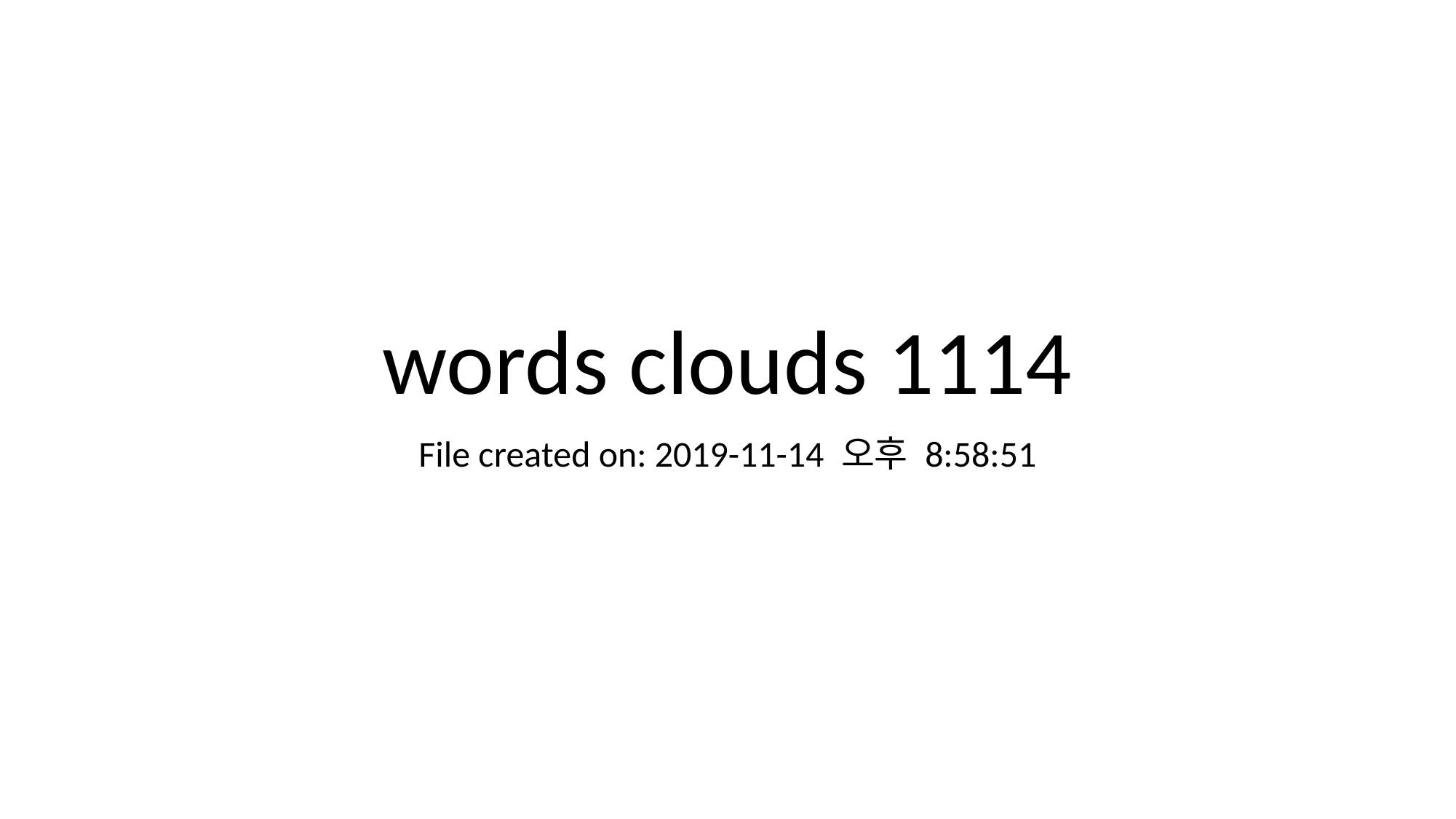

# words clouds 1114
File created on: 2019-11-14 오후 8:58:51